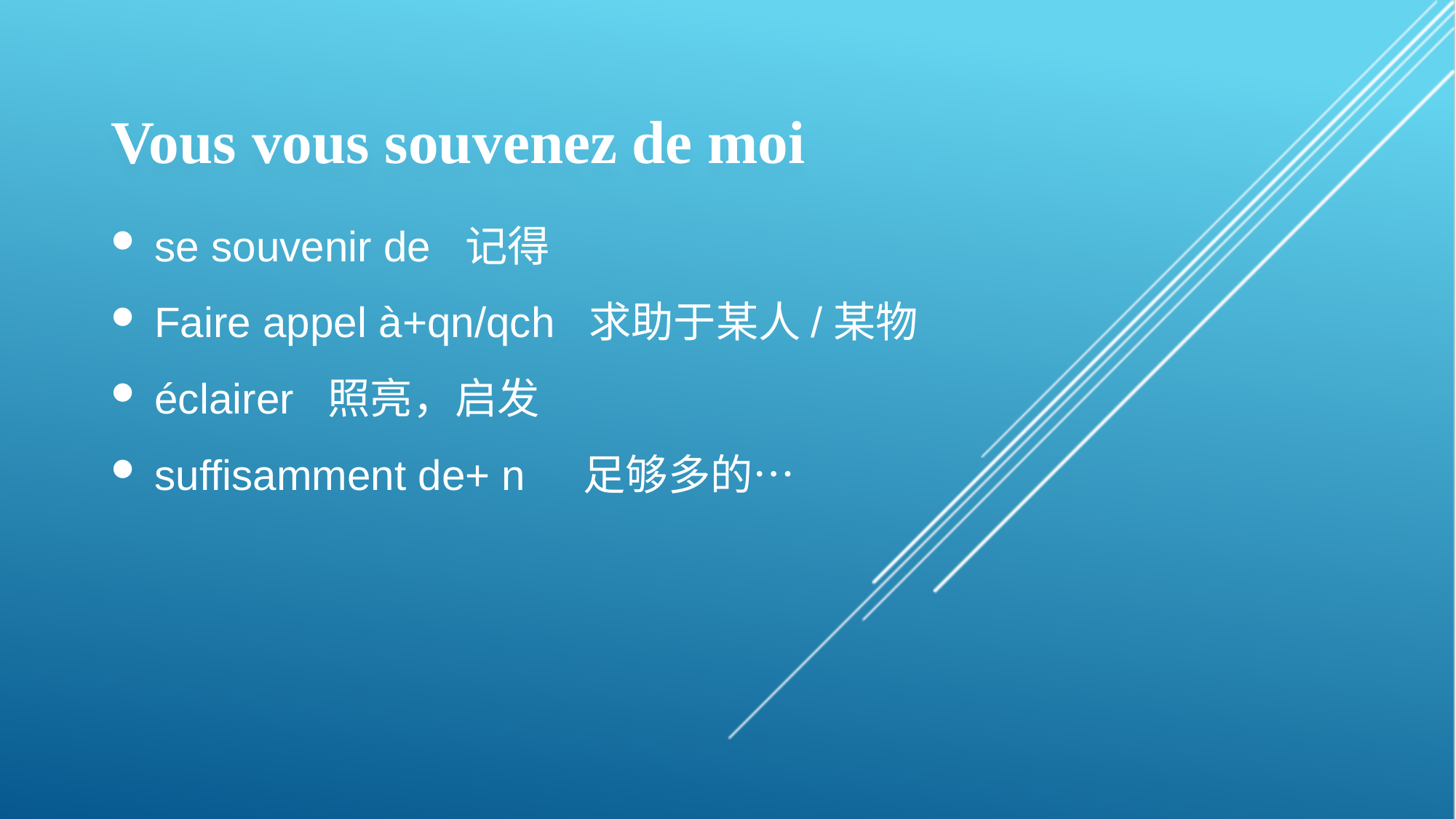

# Vous vous souvenez de moi
 se souvenir de  记得
 Faire appel à+qn/qch  求助于某人/某物
 éclairer  照亮，启发
 suffisamment de+ n    足够多的…